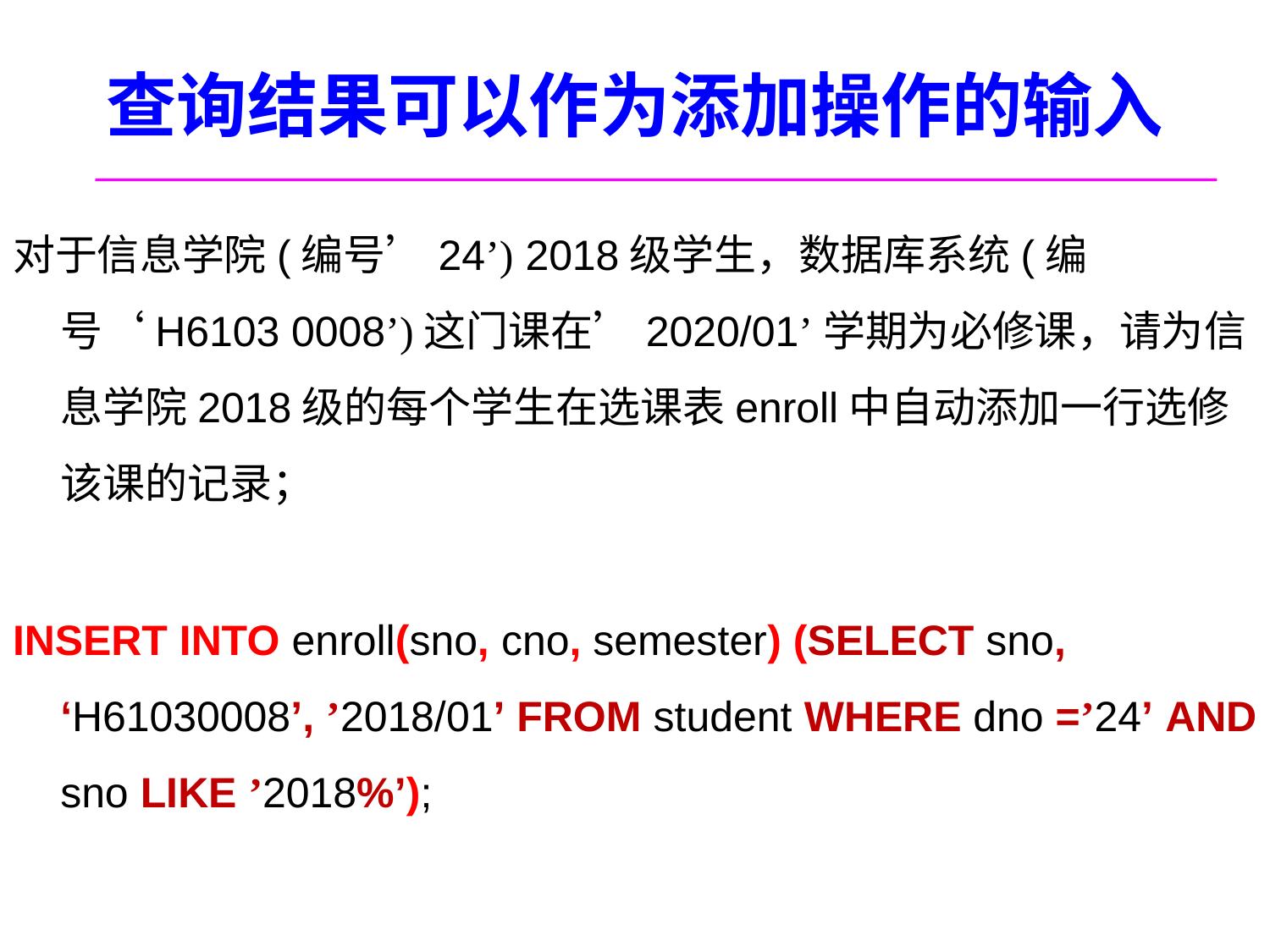

# 查询结果可以作为添加操作的输入
对于信息学院(编号’24’) 2018级学生，数据库系统(编号‘H6103 0008’)这门课在’2020/01’学期为必修课，请为信息学院2018级的每个学生在选课表enroll中自动添加一行选修该课的记录；

INSERT INTO enroll(sno, cno, semester) (SELECT sno, ‘H61030008’, ’2018/01’ FROM student WHERE dno =’24’ AND sno LIKE ’2018%’);